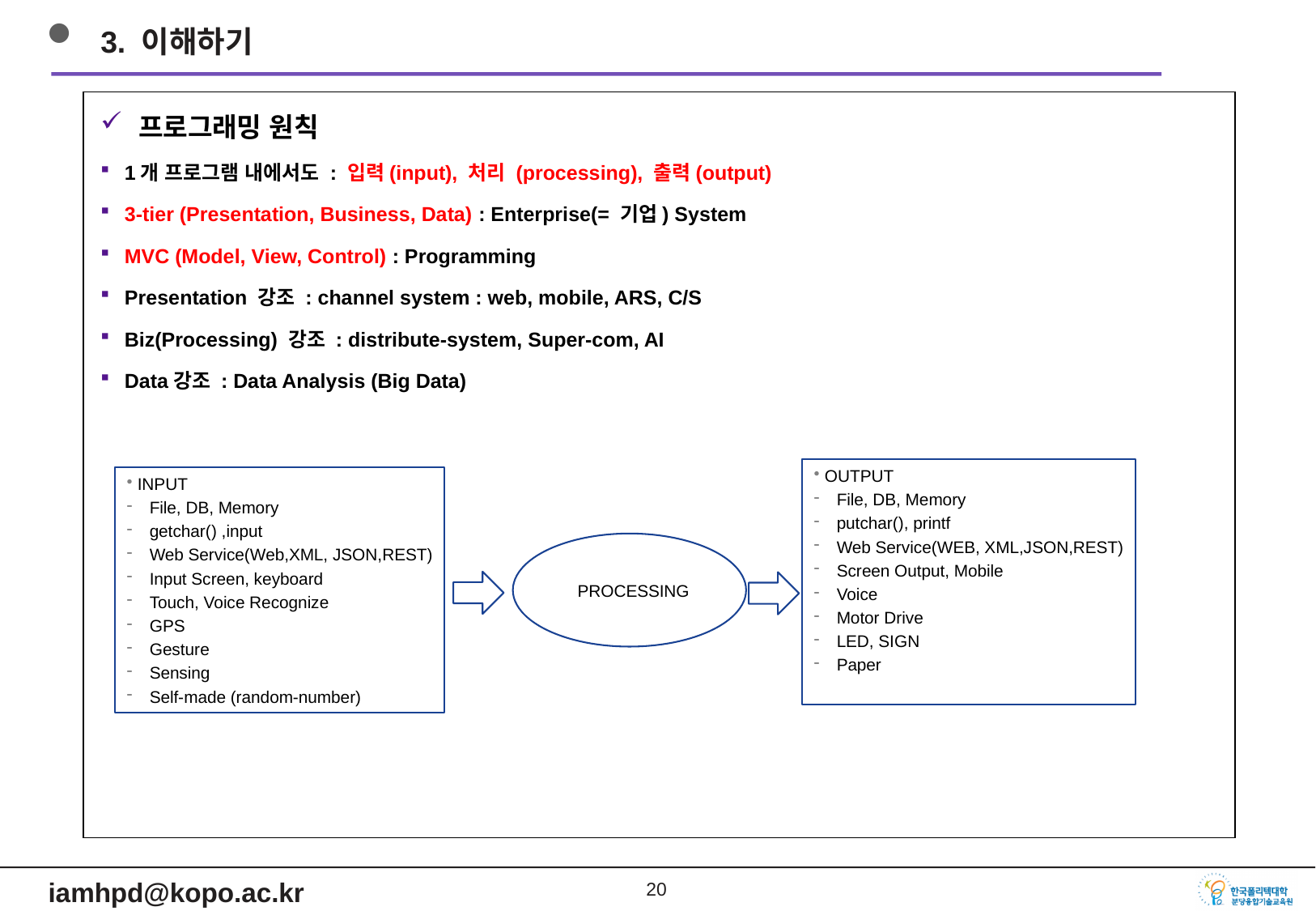

3. 이해하기
프로그래밍 원칙
1개 프로그램 내에서도 : 입력(input), 처리 (processing), 출력(output)
3-tier (Presentation, Business, Data) : Enterprise(= 기업) System
MVC (Model, View, Control) : Programming
Presentation 강조 : channel system : web, mobile, ARS, C/S
Biz(Processing) 강조 : distribute-system, Super-com, AI
Data강조 : Data Analysis (Big Data)

 OUTPUT
File, DB, Memory
putchar(), printf
Web Service(WEB, XML,JSON,REST)
Screen Output, Mobile
Voice
Motor Drive
LED, SIGN
Paper

 INPUT
File, DB, Memory
getchar() ,input
Web Service(Web,XML, JSON,REST)
Input Screen, keyboard
Touch, Voice Recognize
GPS
Gesture
Sensing
Self-made (random-number)

    PROCESSING

20